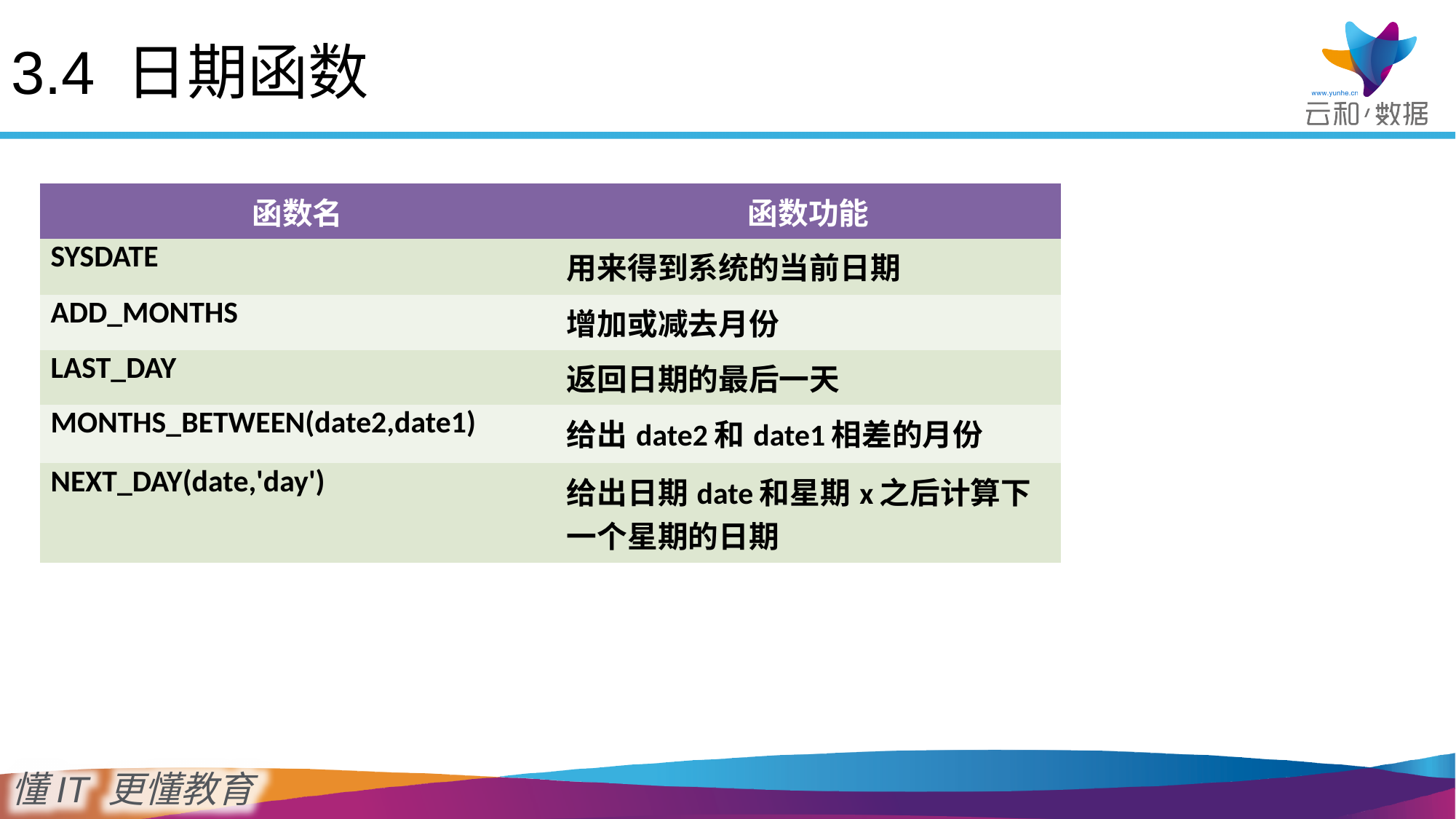

3.4 日期函数
| 函数名 | 函数功能 |
| --- | --- |
| SYSDATE | 用来得到系统的当前日期 |
| ADD\_MONTHS | 增加或减去月份 |
| LAST\_DAY | 返回日期的最后一天 |
| MONTHS\_BETWEEN(date2,date1) | 给出date2和date1相差的月份 |
| NEXT\_DAY(date,'day') | 给出日期date和星期x之后计算下一个星期的日期 |